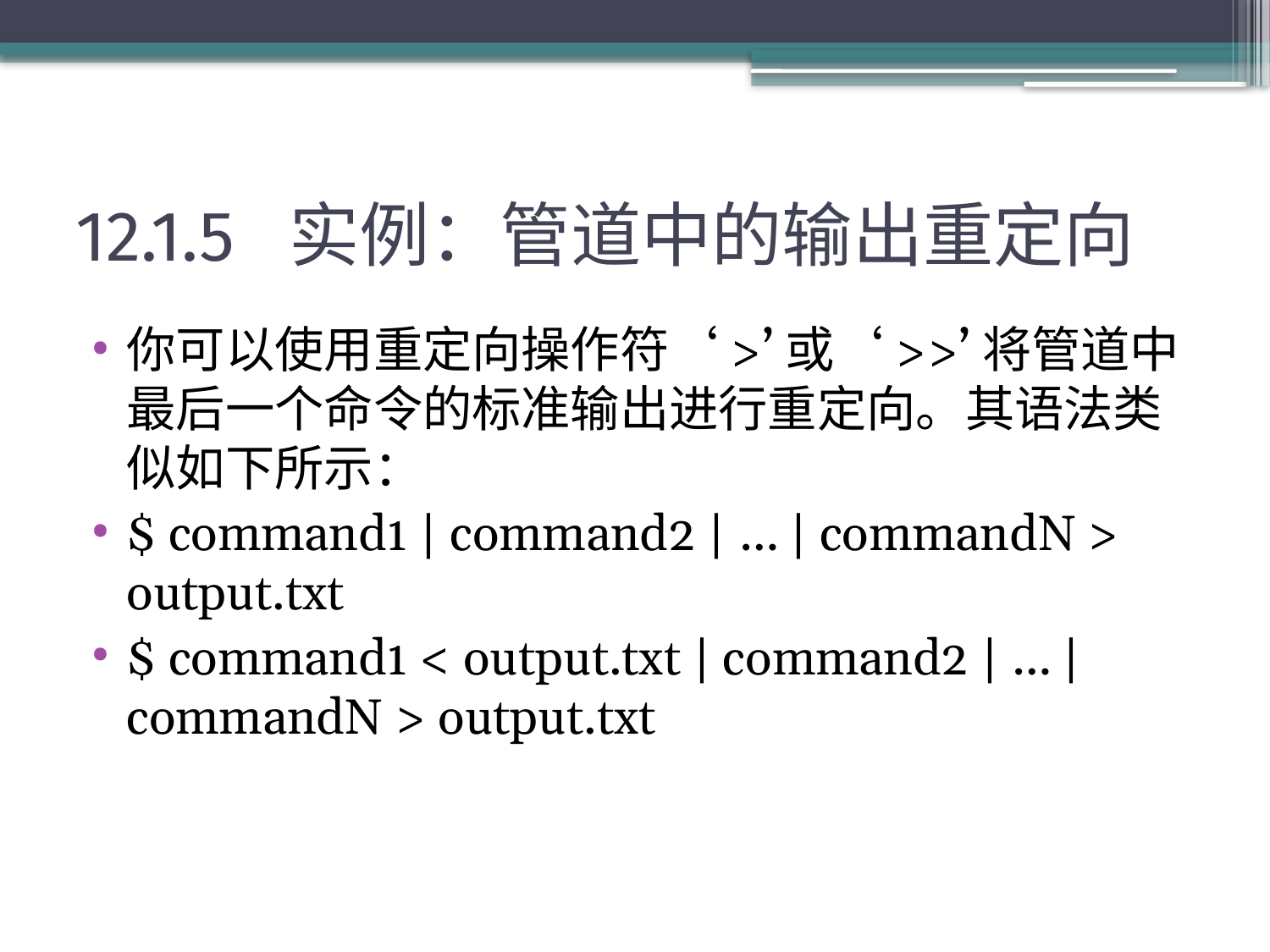

# 12.1.5  实例：管道中的输出重定向
你可以使用重定向操作符‘>’或‘>>’将管道中最后一个命令的标准输出进行重定向。其语法类似如下所示：
$ command1 | command2 | … | commandN > output.txt
$ command1 < output.txt | command2 | … | commandN > output.txt